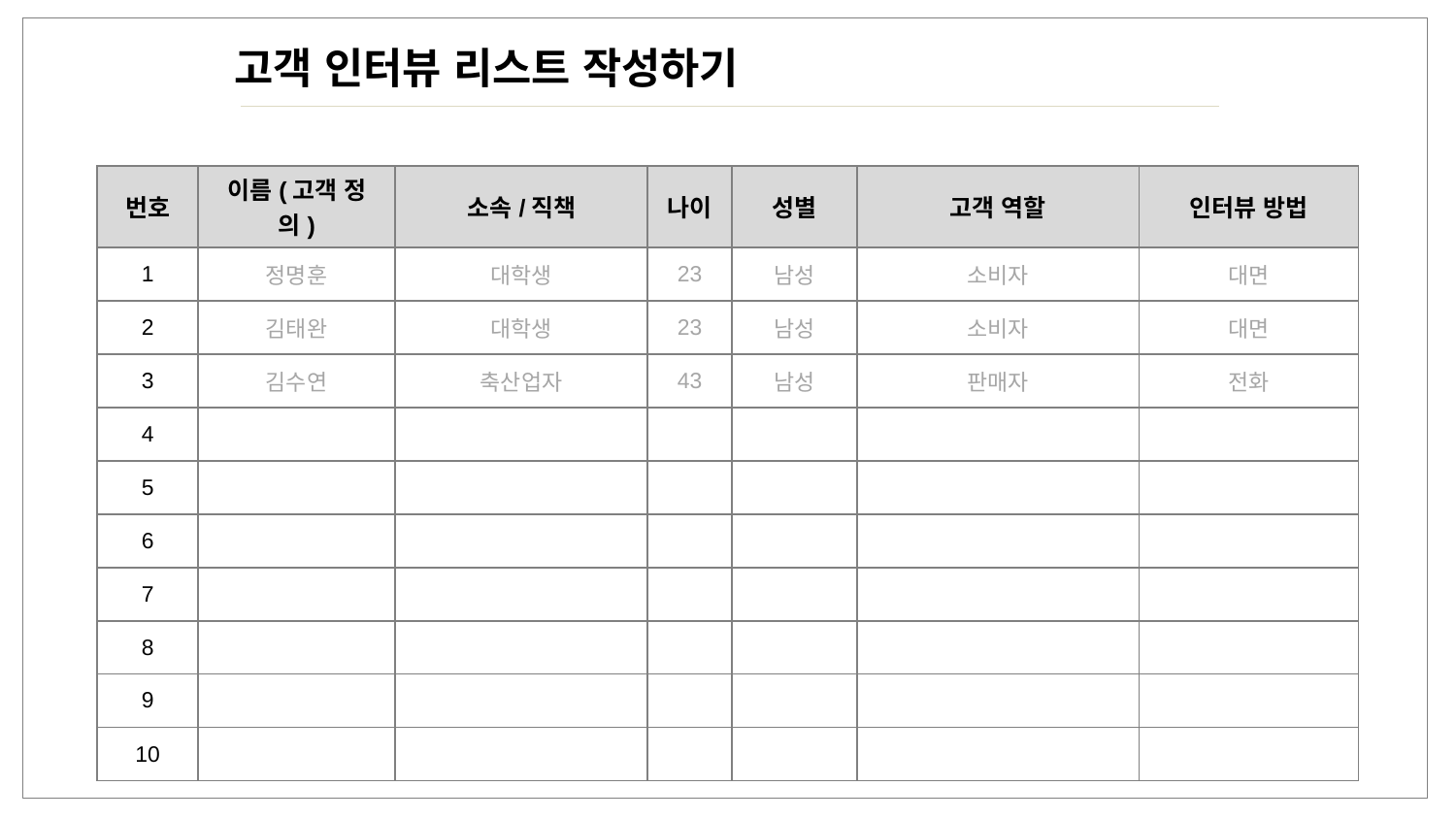

고객 인터뷰 리스트 작성하기
| 번호 | 이름(고객 정의) | 소속/직책 | 나이 | 성별 | 고객 역할 | 인터뷰 방법 |
| --- | --- | --- | --- | --- | --- | --- |
| 1 | 정명훈 | 대학생 | 23 | 남성 | 소비자 | 대면 |
| 2 | 김태완 | 대학생 | 23 | 남성 | 소비자 | 대면 |
| 3 | 김수연 | 축산업자 | 43 | 남성 | 판매자 | 전화 |
| 4 |  |  |  |  |  |  |
| 5 |  |  |  |  |  |  |
| 6 |  |  |  |  |  |  |
| 7 |  |  |  |  |  |  |
| 8 |  |  |  |  |  |  |
| 9 |  |  |  |  |  |  |
| 10 |  |  |  |  |  |  |